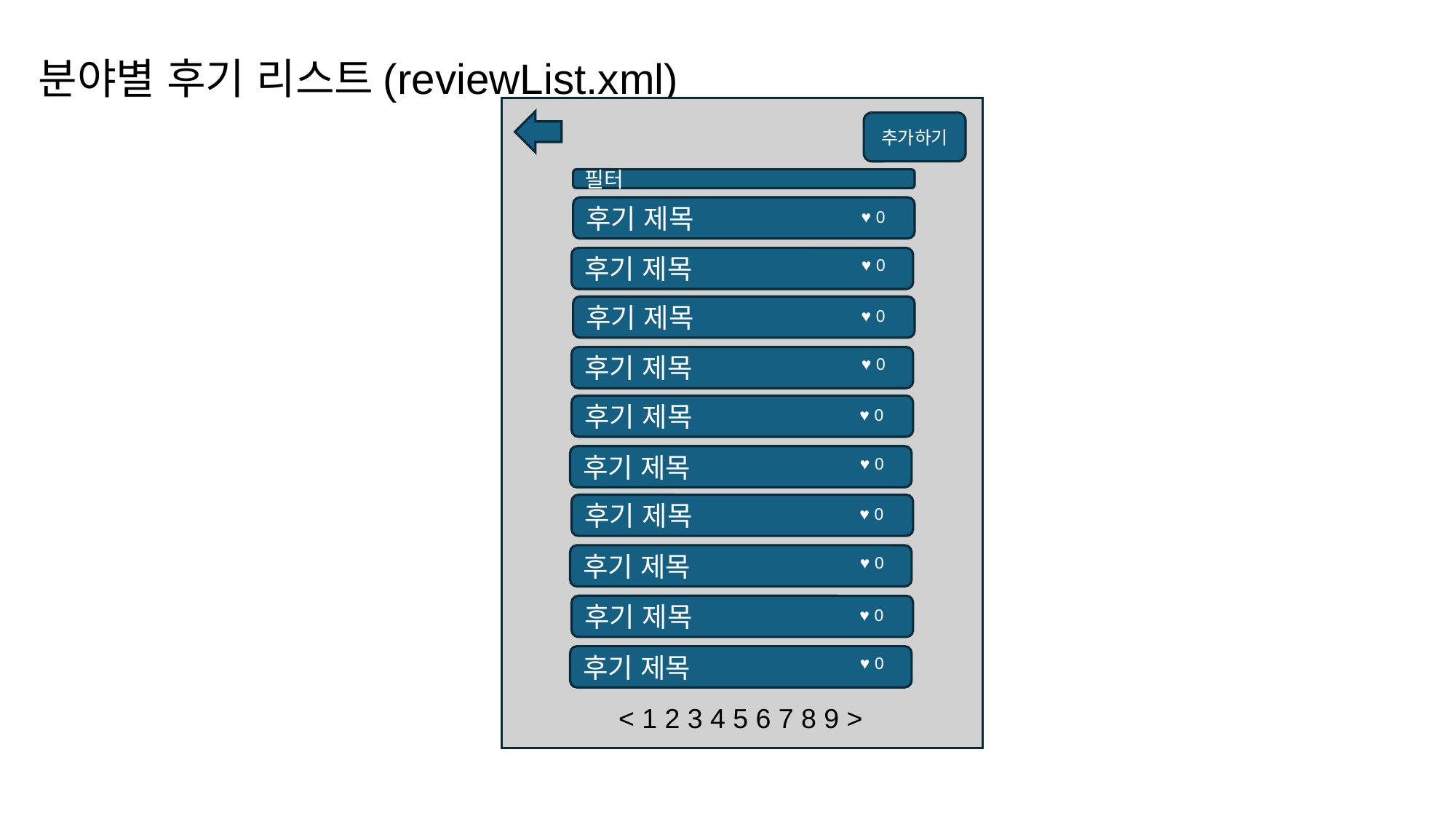

# 분야별 후기 리스트(reviewList.xml)

추가하기
필터
♥ 0
후기 제목
♥ 0
후기 제목
♥ 0
후기 제목
♥ 0
후기 제목
♥ 0
후기 제목
♥ 0
후기 제목
♥ 0
후기 제목
♥ 0
후기 제목
♥ 0
후기 제목
♥ 0
후기 제목
< 1 2 3 4 5 6 7 8 9 >